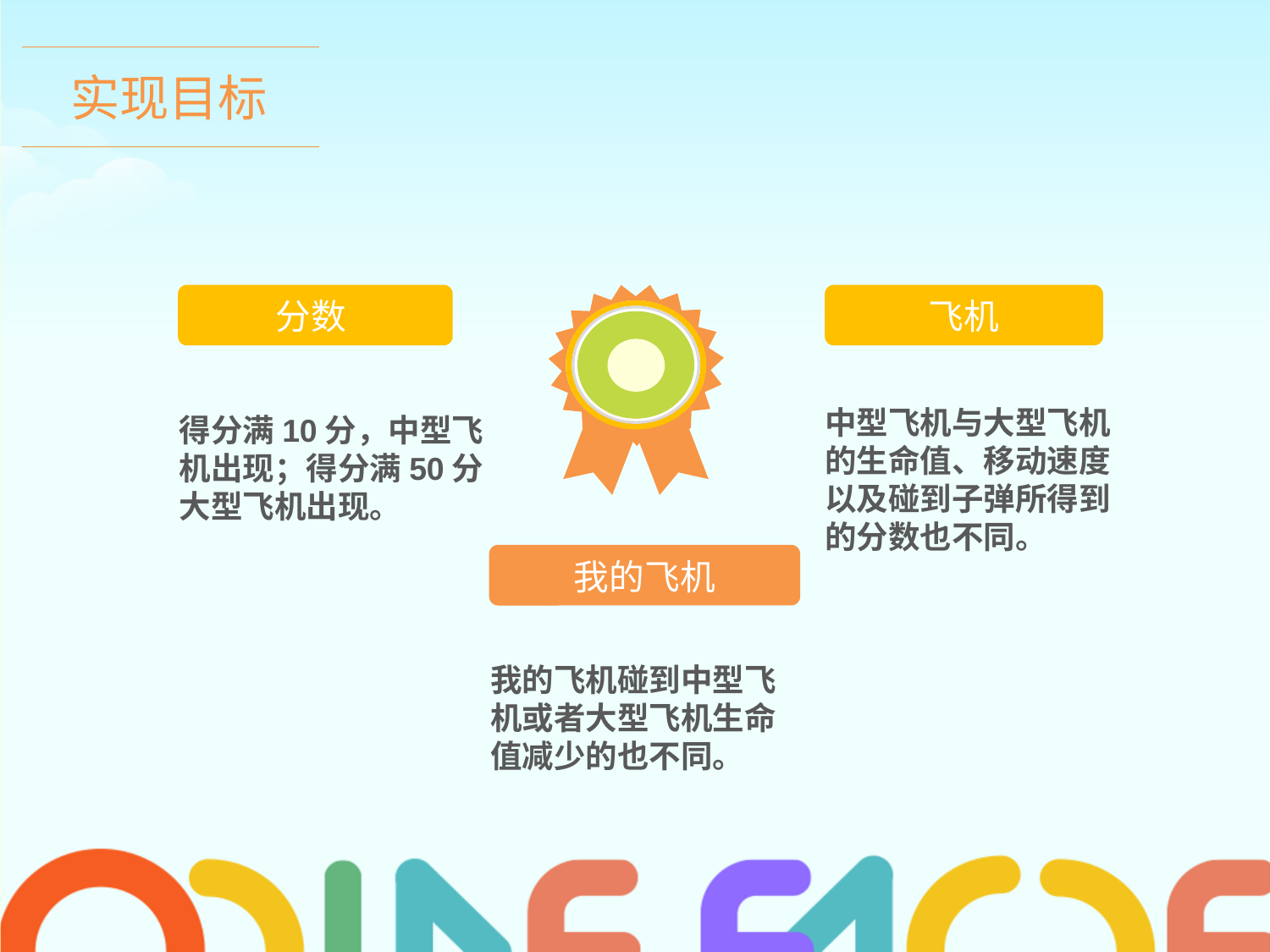

实现目标

飞机

分数
中型飞机与大型飞机的生命值、移动速度以及碰到子弹所得到的分数也不同。
得分满10分，中型飞机出现；得分满50分大型飞机出现。

我的飞机
我的飞机碰到中型飞机或者大型飞机生命值减少的也不同。